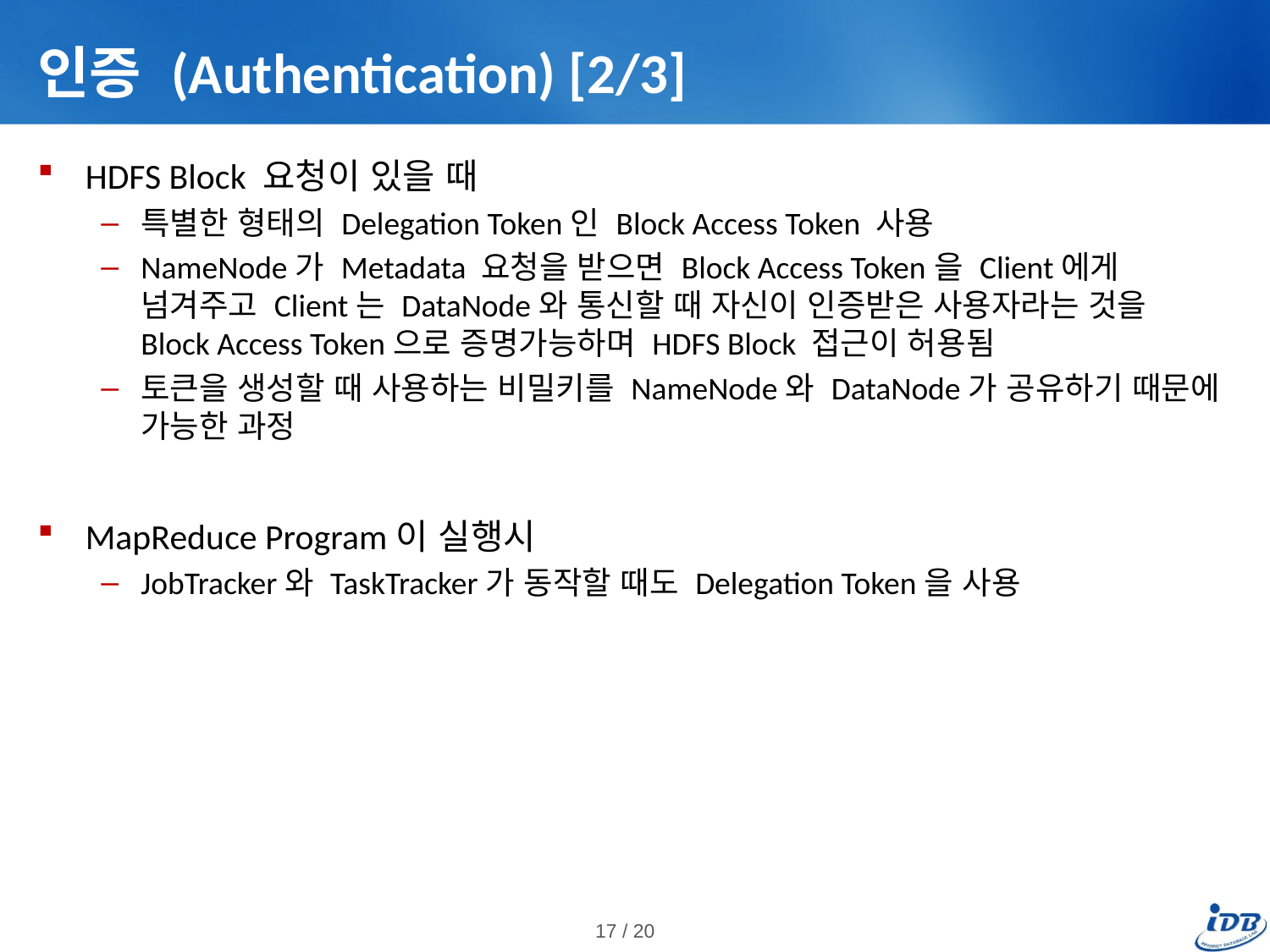

# 인증 (Authentication) [2/3]
HDFS Block 요청이 있을 때
특별한 형태의 Delegation Token인 Block Access Token 사용
NameNode가 Metadata 요청을 받으면 Block Access Token을 Client에게 넘겨주고 Client는 DataNode와 통신할 때 자신이 인증받은 사용자라는 것을 Block Access Token으로 증명가능하며 HDFS Block 접근이 허용됨
토큰을 생성할 때 사용하는 비밀키를 NameNode와 DataNode가 공유하기 때문에 가능한 과정

MapReduce Program이 실행시
JobTracker와 TaskTracker가 동작할 때도 Delegation Token을 사용